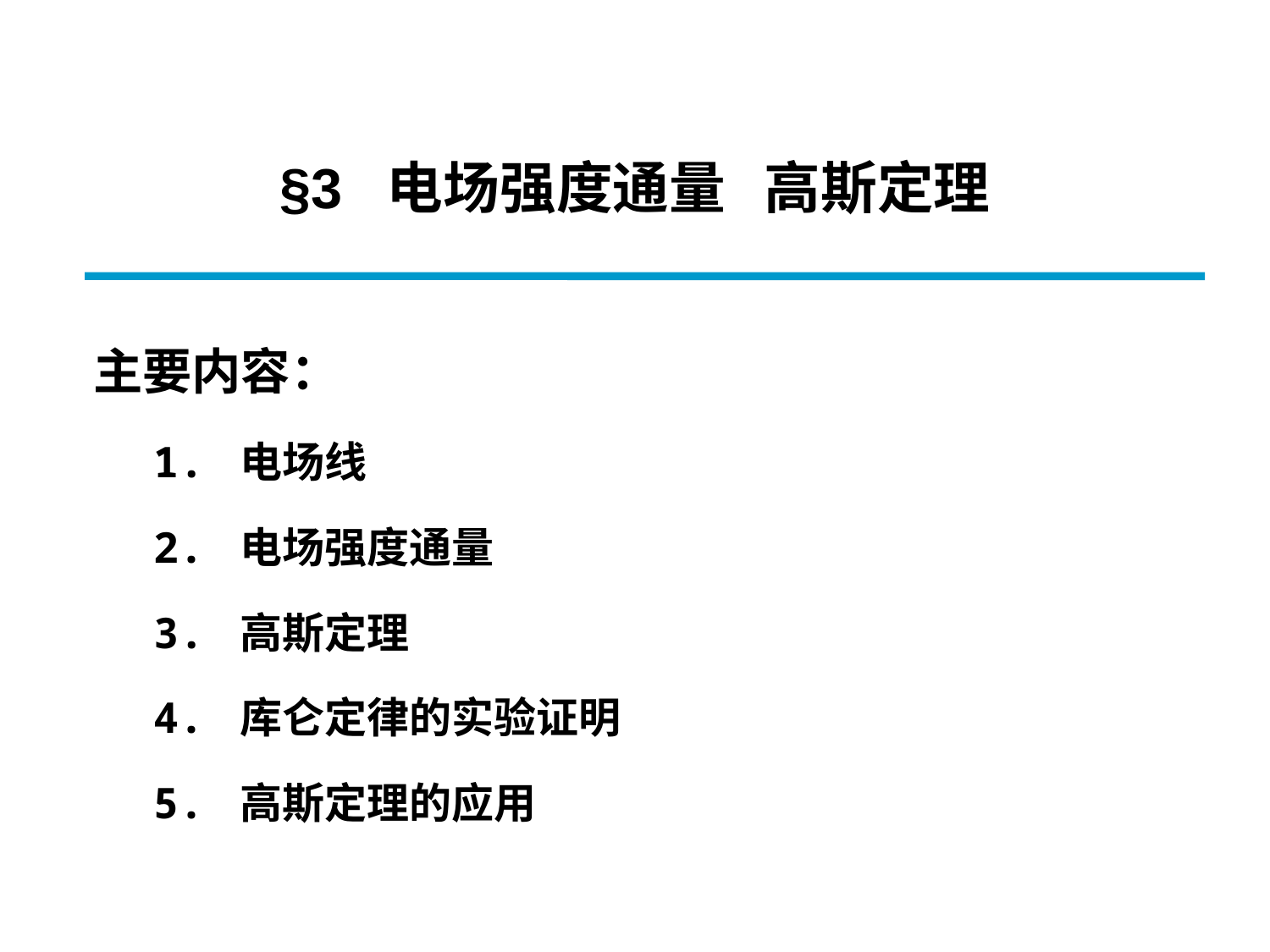

§3  电场强度通量   高斯定理

主要内容：
1. 电场线
2. 电场强度通量
3. 高斯定理
4. 库仑定律的实验证明
5. 高斯定理的应用